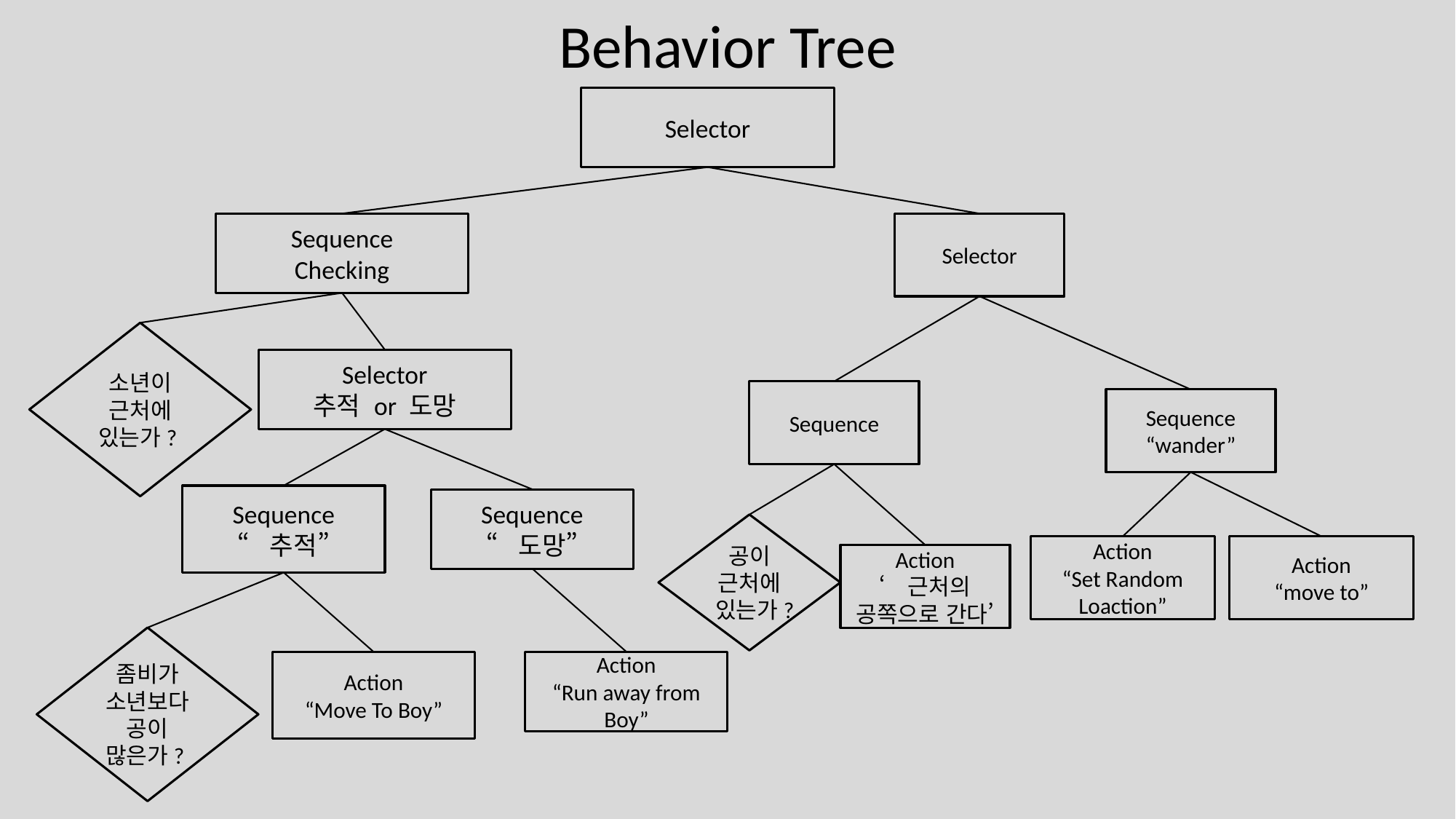

# Behavior Tree
Selector
Sequence
Checking
Selector
소년이 근처에 있는가?
Selector
추적 or 도망
Sequence
Sequence
“wander”
Sequence
“추적”
Sequence
“도망”
공이 근처에 있는가?
Action
“Set Random Loaction”
Action
“move to”
Action
‘근처의 공쪽으로 간다’
좀비가 소년보다 공이 많은가?
Action
“Move To Boy”
Action
“Run away from Boy”